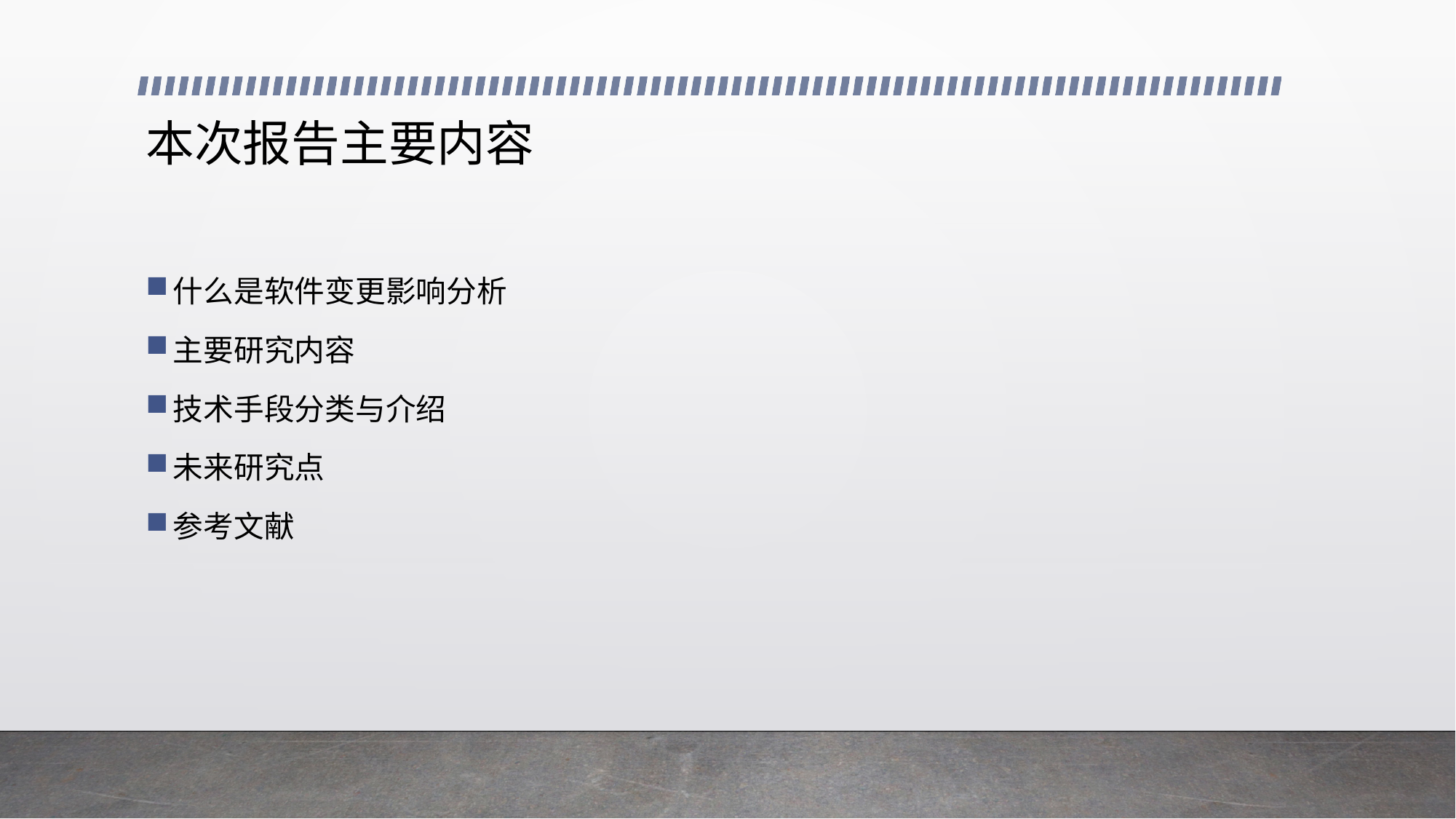

# 本次报告主要内容
什么是软件变更影响分析
主要研究内容
技术手段分类与介绍
未来研究点
参考文献